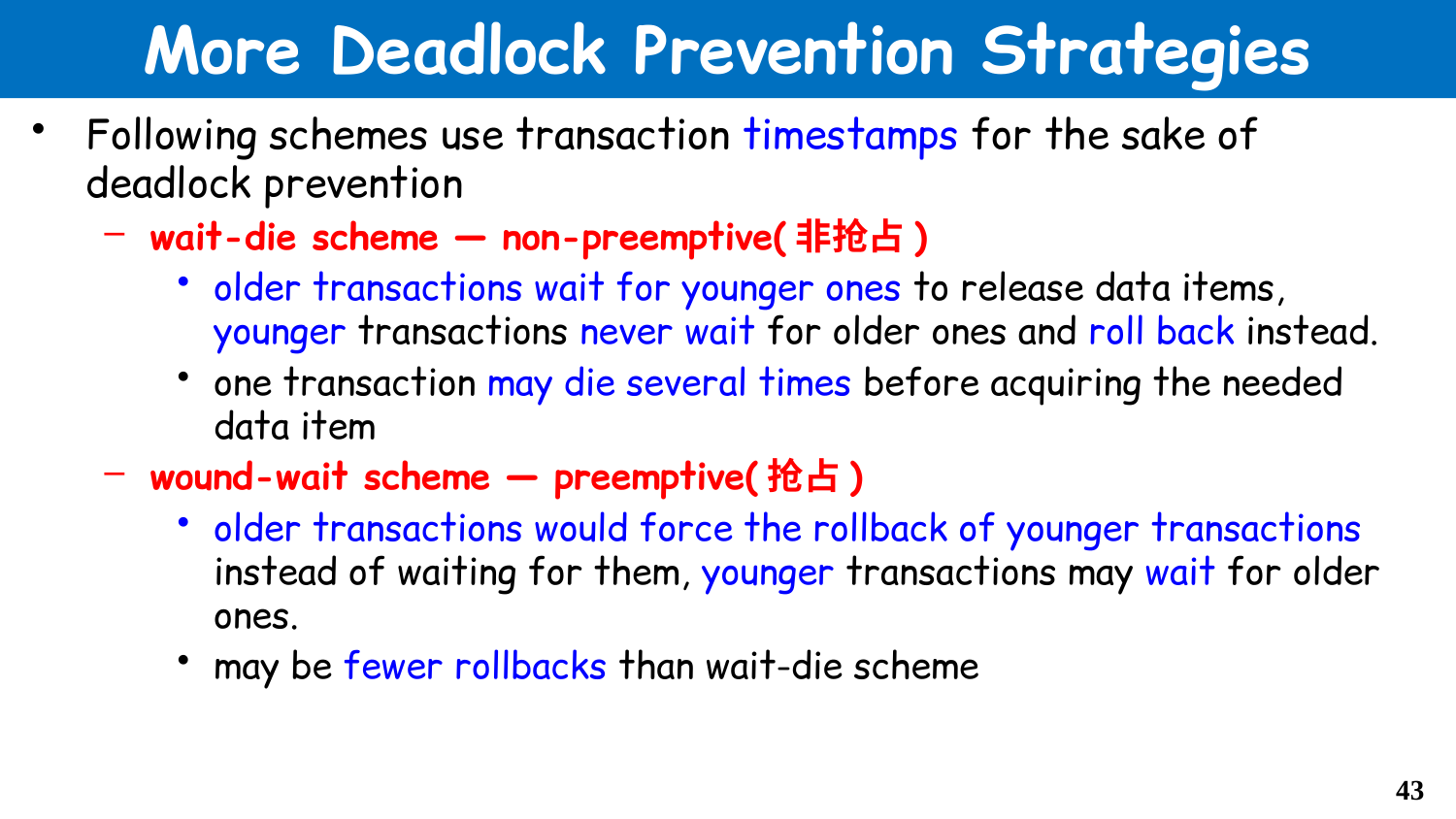

# More Deadlock Prevention Strategies
Following schemes use transaction timestamps for the sake of deadlock prevention
wait-die scheme — non-preemptive(非抢占)
older transactions wait for younger ones to release data items, younger transactions never wait for older ones and roll back instead.
one transaction may die several times before acquiring the needed data item
wound-wait scheme — preemptive(抢占)
older transactions would force the rollback of younger transactions instead of waiting for them, younger transactions may wait for older ones.
may be fewer rollbacks than wait-die scheme